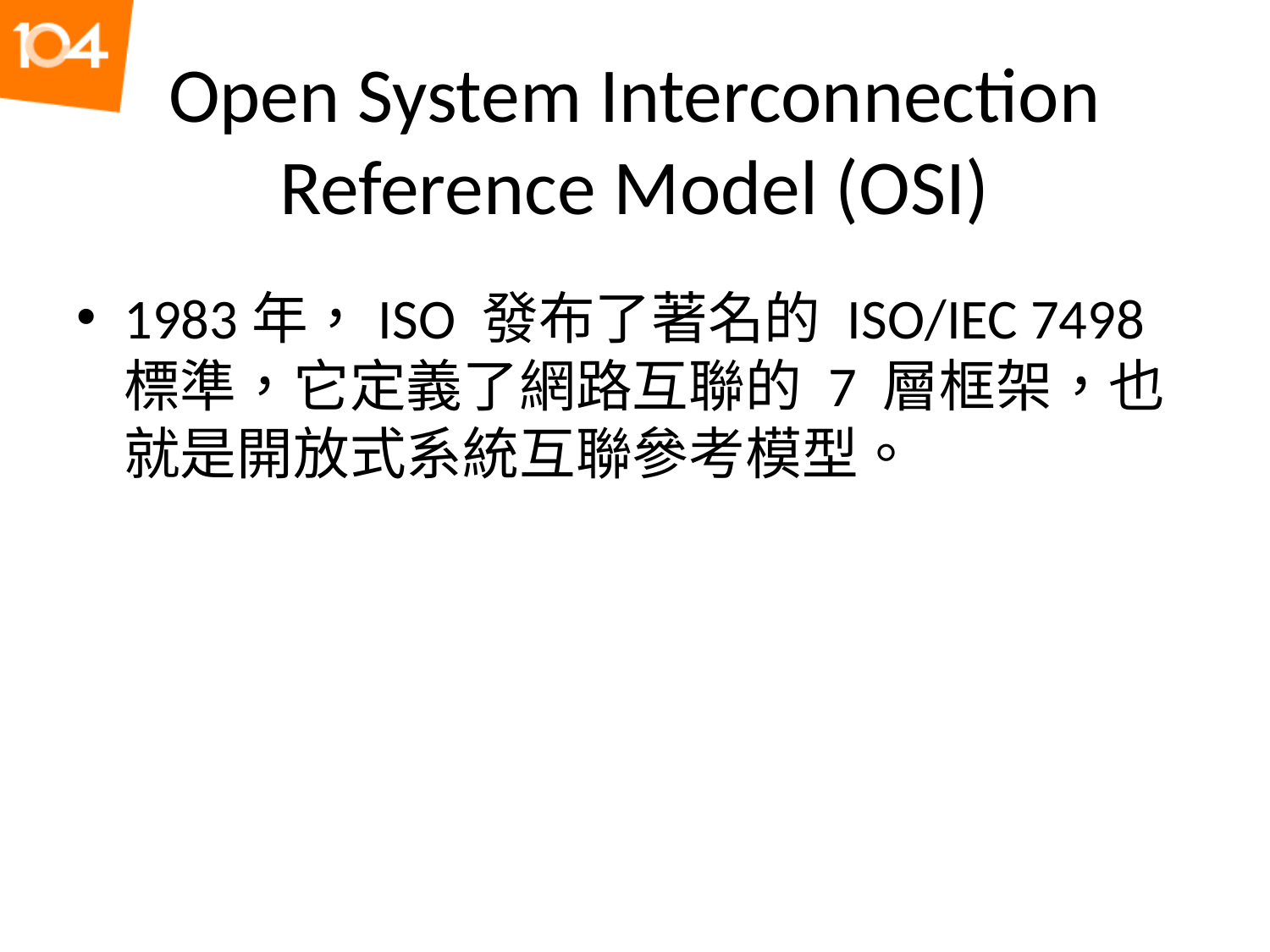

# Open System Interconnection Reference Model (OSI)
1983年，ISO 發布了著名的 ISO/IEC 7498 標準，它定義了網路互聯的 7 層框架，也就是開放式系統互聯參考模型。